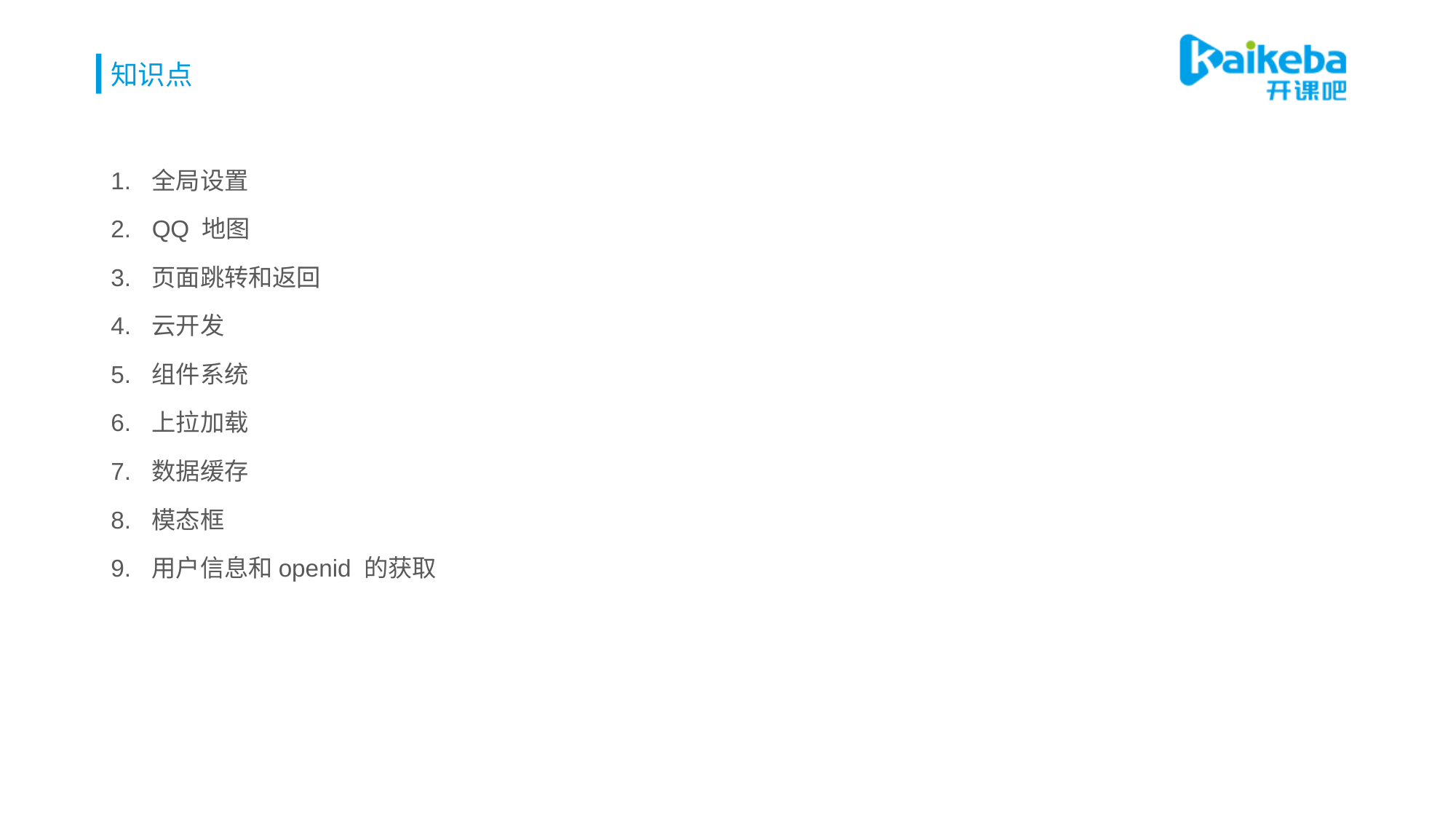

# 知识点
全局设置
QQ 地图
页面跳转和返回
云开发
组件系统
上拉加载
数据缓存
模态框
用户信息和openid 的获取